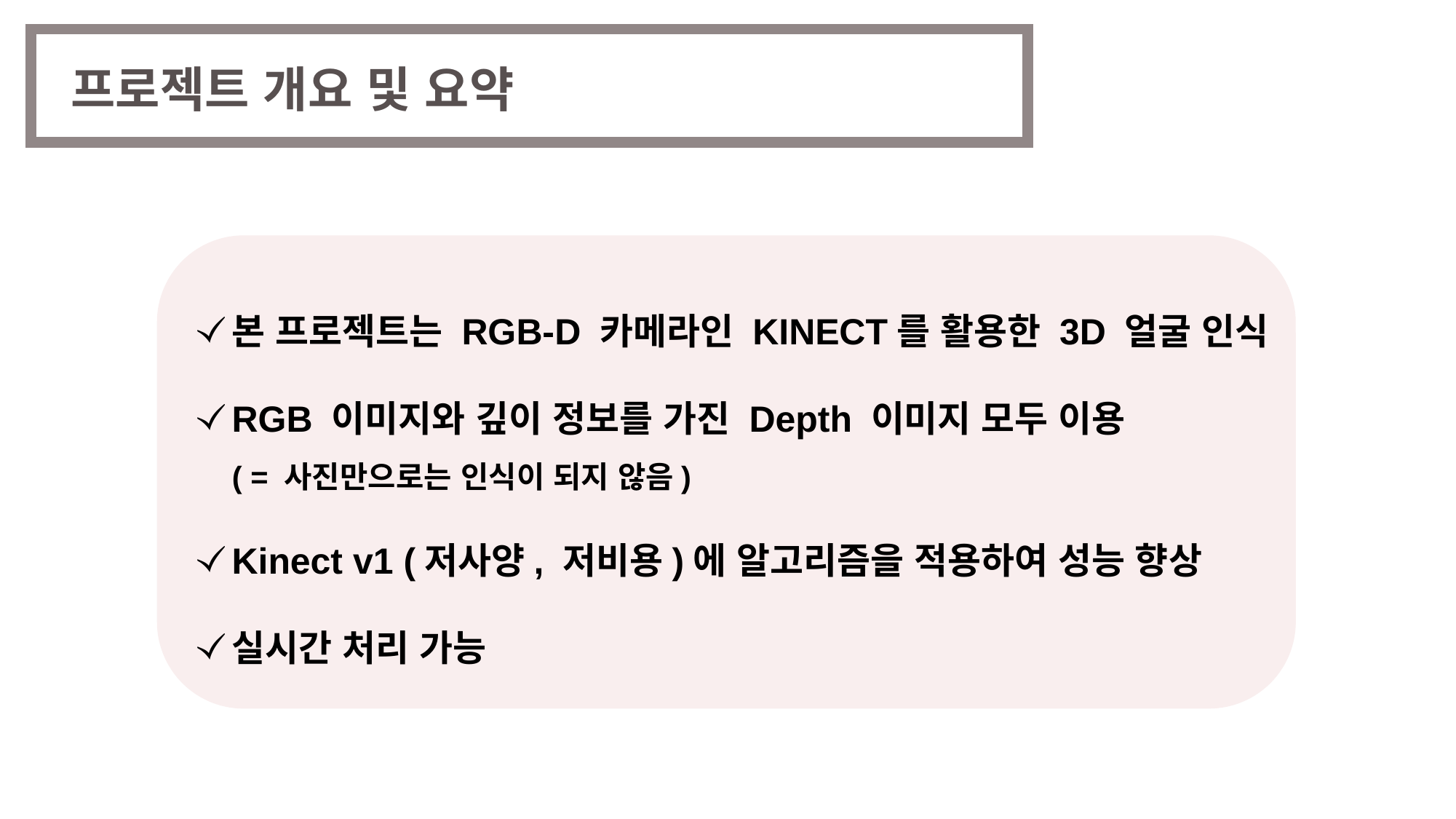

프로젝트 개요 및 요약

본 프로젝트는 RGB-D 카메라인 KINECT를 활용한 3D 얼굴 인식
RGB 이미지와 깊이 정보를 가진 Depth 이미지 모두 이용
( = 사진만으로는 인식이 되지 않음)
Kinect v1 (저사양, 저비용)에 알고리즘을 적용하여 성능 향상
실시간 처리 가능